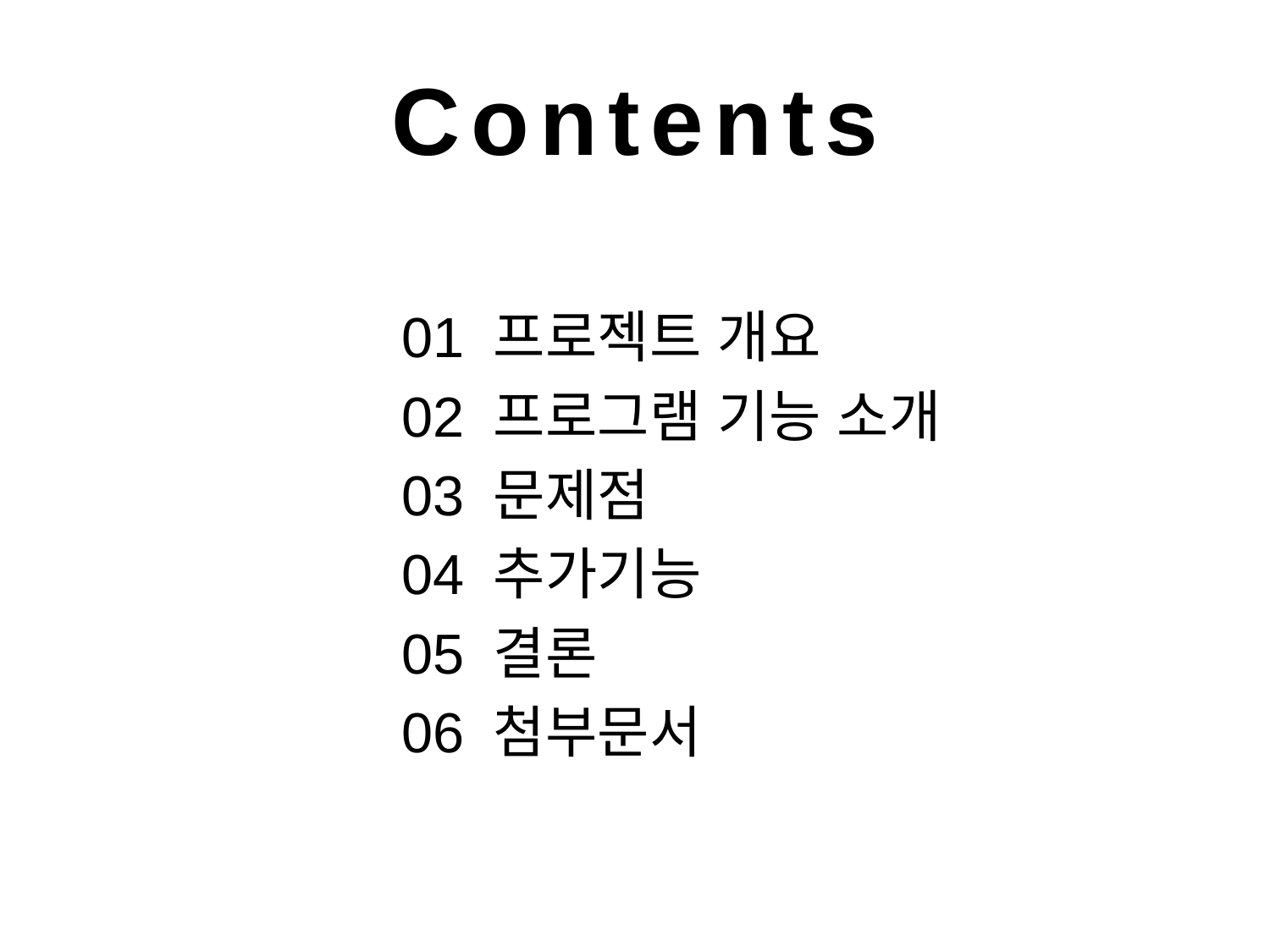

# Contents
		01 프로젝트 개요
		02 프로그램 기능 소개
		03 문제점
		04 추가기능
		05 결론
		06 첨부문서